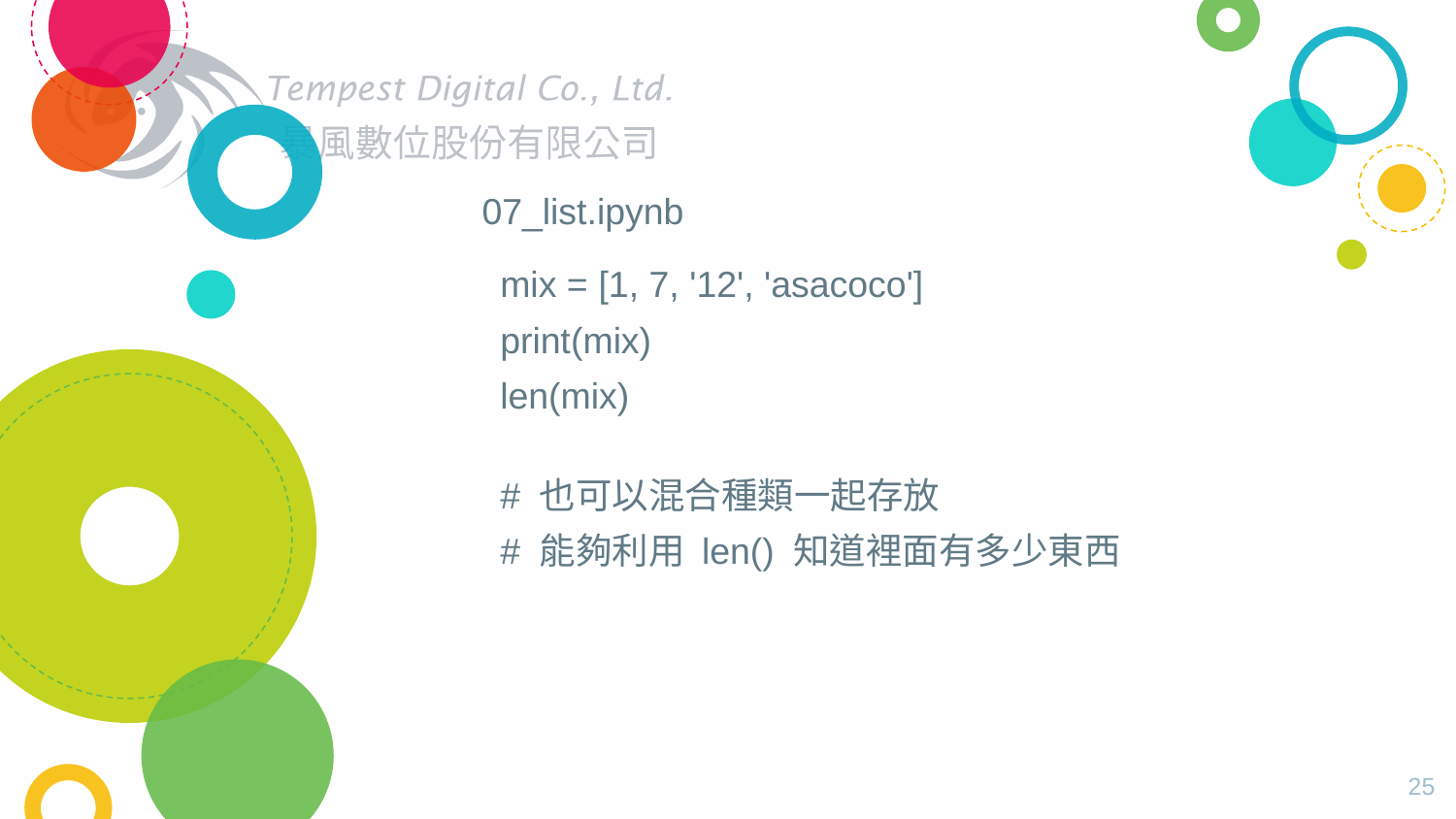

# 07_list.ipynb
mix = [1, 7, '12', 'asacoco']
print(mix)
len(mix)
# 也可以混合種類一起存放
# 能夠利用 len() 知道裡面有多少東西

25